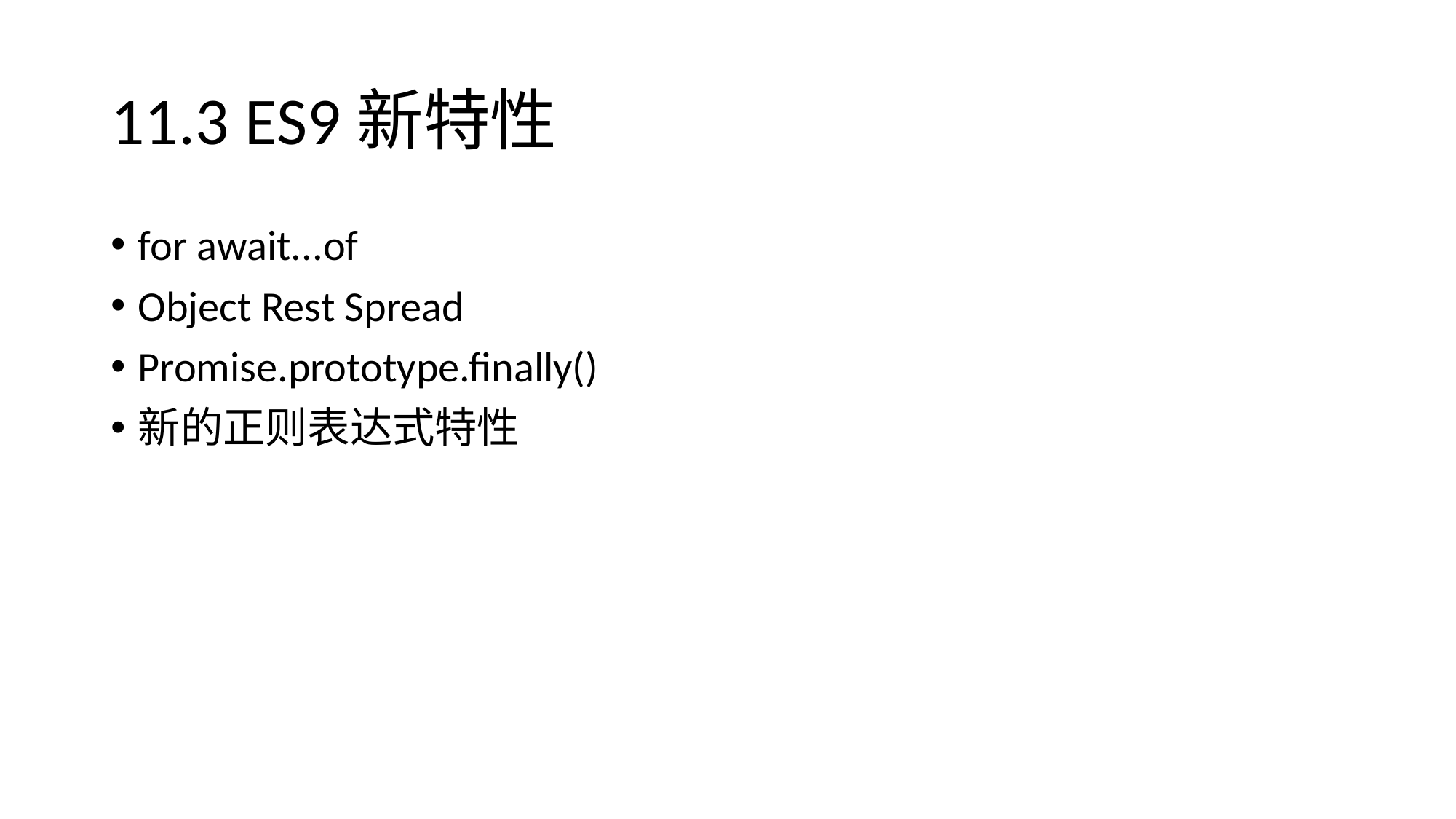

# 11.3 ES9新特性
for await...of
Object Rest Spread
Promise.prototype.finally()
新的正则表达式特性